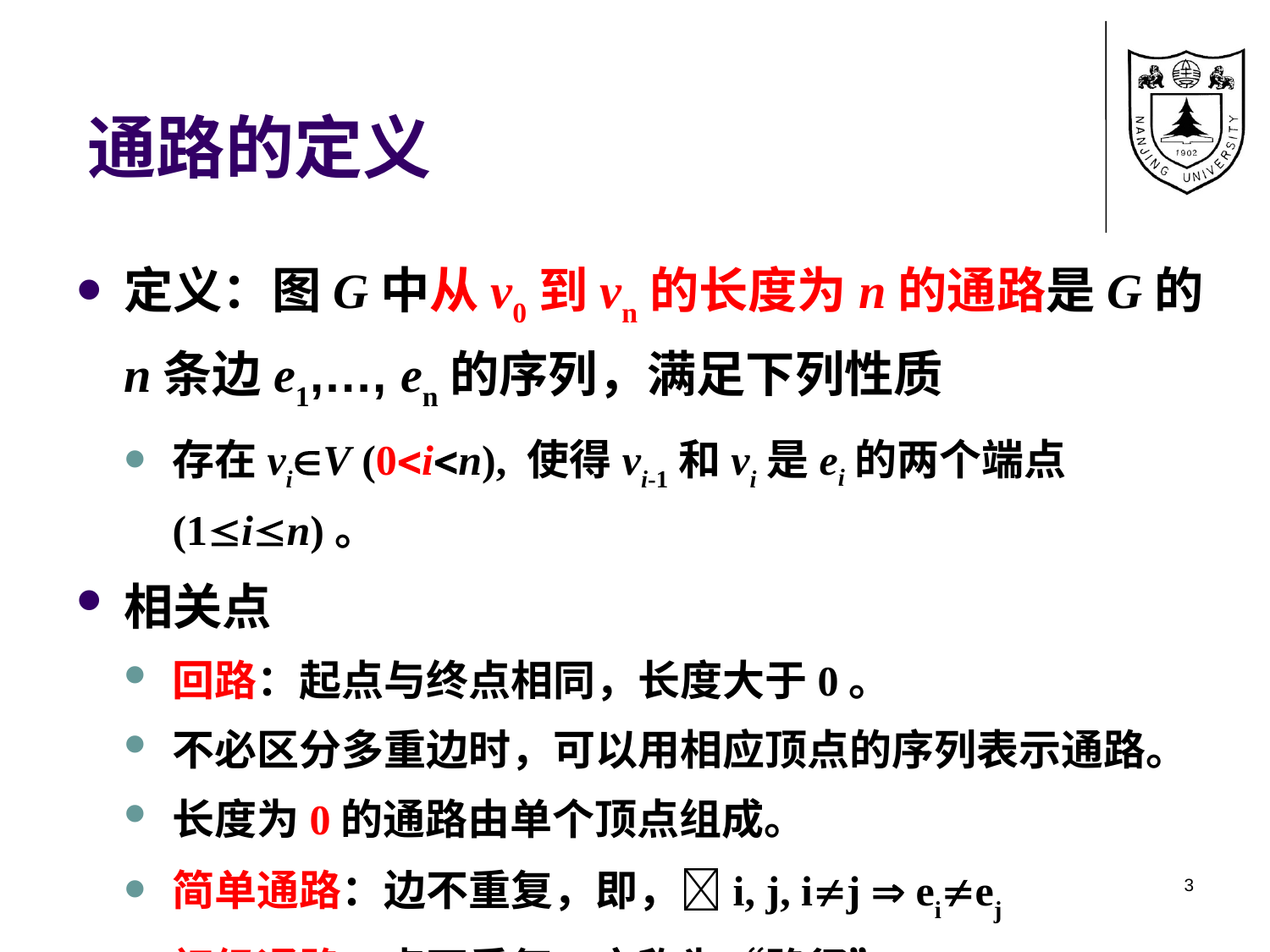

# 通路的定义
定义：图G中从v0到vn的长度为n的通路是G的n条边e1,…, en的序列，满足下列性质
存在vi∈V (0<i<n), 使得vi-1和vi是ei的两个端点 (1≤i≤n)。
相关点
回路：起点与终点相同，长度大于0。
不必区分多重边时，可以用相应顶点的序列表示通路。
长度为0的通路由单个顶点组成。
简单通路：边不重复，即，∀i, j, i≠j ⇒ ei≠ej
初级通路：点不重复，亦称为“路径”
3